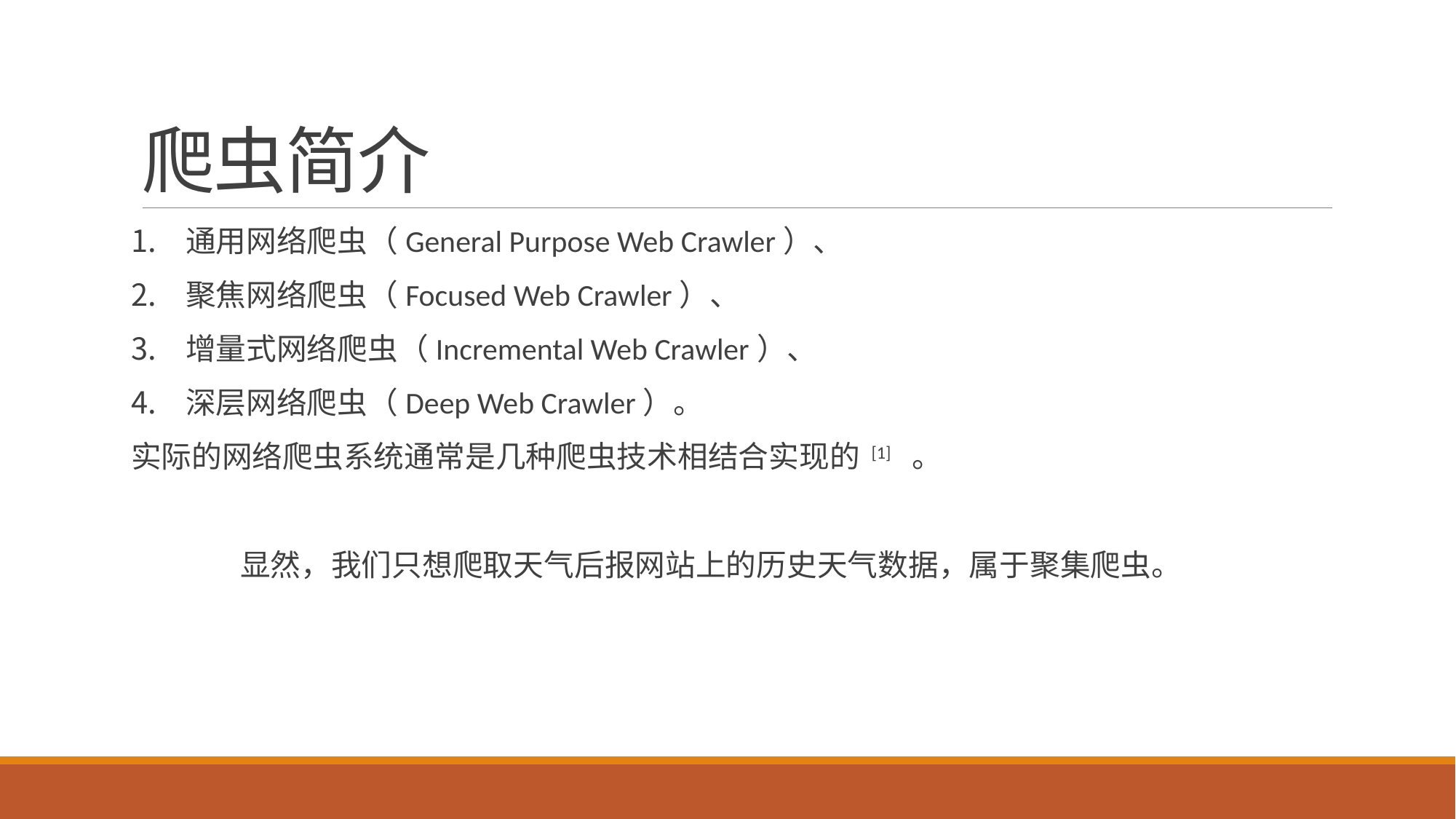

# 爬虫简介
通用网络爬虫（General Purpose Web Crawler）、
聚焦网络爬虫（Focused Web Crawler）、
增量式网络爬虫（Incremental Web Crawler）、
深层网络爬虫（Deep Web Crawler）。
实际的网络爬虫系统通常是几种爬虫技术相结合实现的 [1]  。

	显然，我们只想爬取天气后报网站上的历史天气数据，属于聚集爬虫。